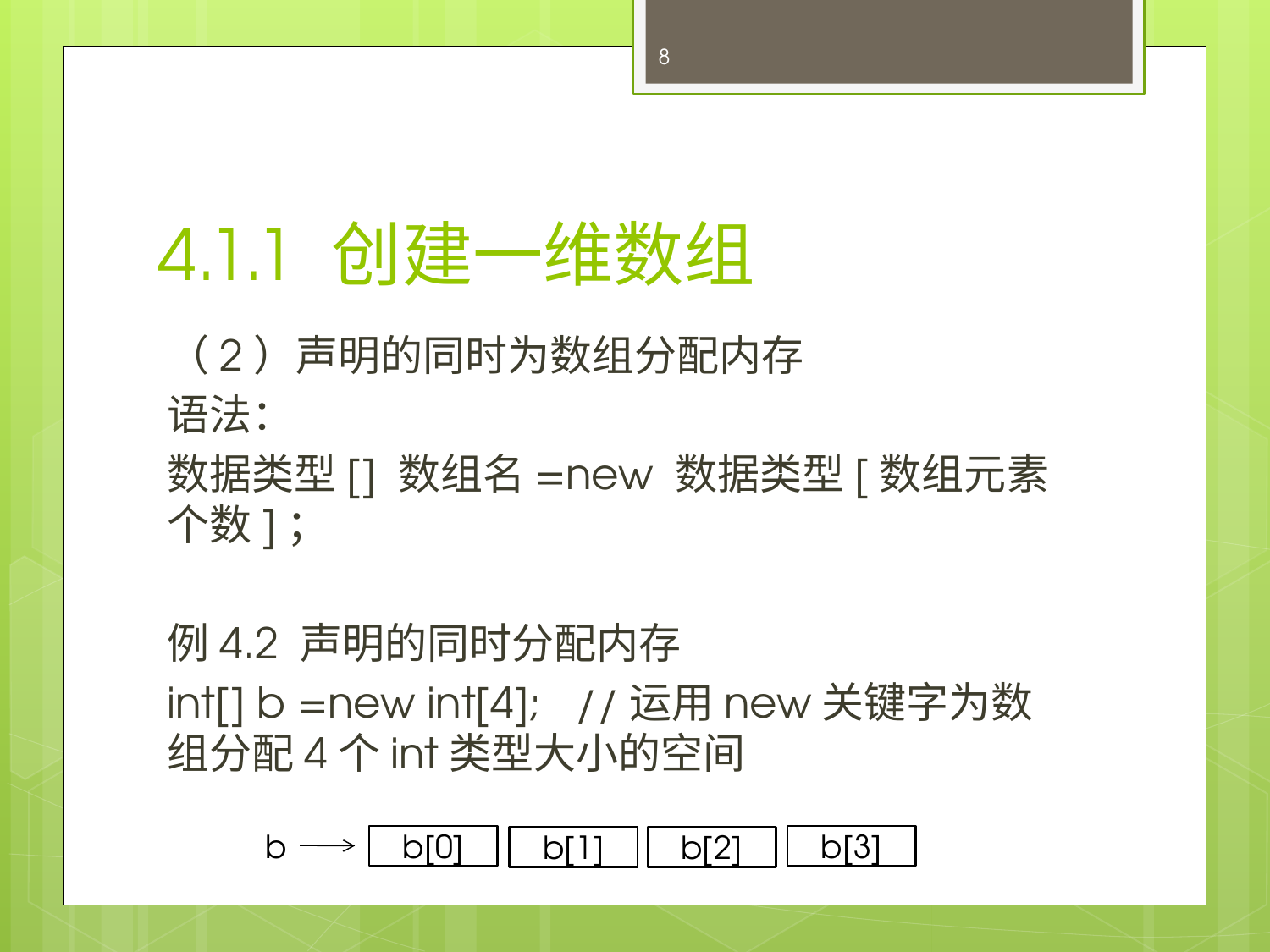

8
# 4.1.1 创建一维数组
（2）声明的同时为数组分配内存
语法：
数据类型[] 数组名=new 数据类型[数组元素个数]；

例4.2 声明的同时分配内存
int[] b =new int[4];   //运用new关键字为数组分配4个int类型大小的空间
b
b[0]
b[3]
b[1]
b[2]